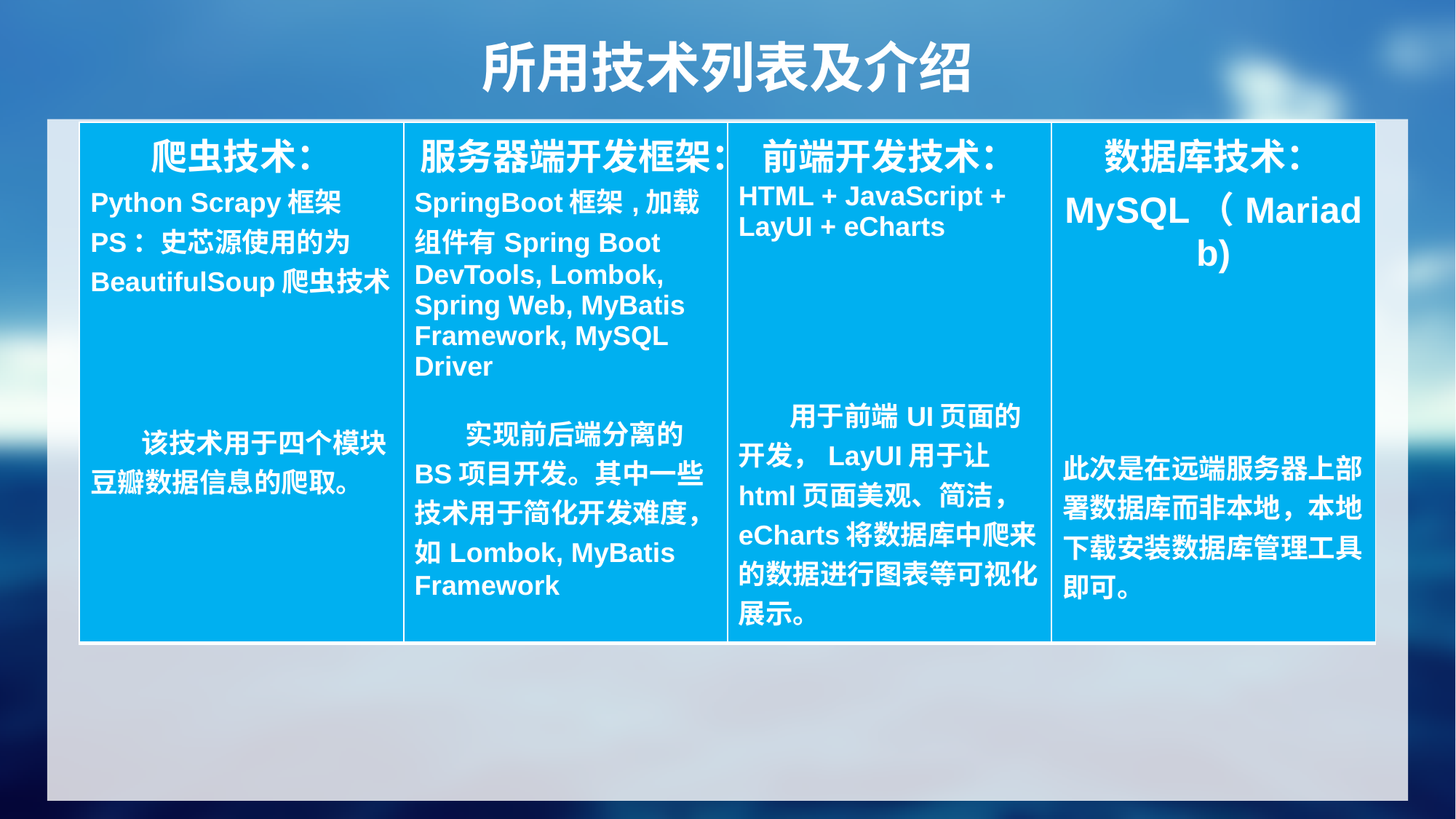

# 所用技术列表及介绍
| 爬虫技术： Python Scrapy框架 PS：史芯源使用的为BeautifulSoup爬虫技术 该技术用于四个模块豆瓣数据信息的爬取。 | 服务器端开发框架： SpringBoot框架,加载组件有Spring Boot DevTools, Lombok, Spring Web, MyBatis Framework, MySQL Driver 实现前后端分离的BS项目开发。其中一些技术用于简化开发难度，如Lombok, MyBatis Framework | 前端开发技术： HTML + JavaScript + LayUI + eCharts 用于前端UI页面的开发，LayUI用于让html页面美观、简洁，eCharts将数据库中爬来的数据进行图表等可视化展示。 | 数据库技术： MySQL（Mariadb) 此次是在远端服务器上部署数据库而非本地，本地下载安装数据库管理工具即可。 |
| --- | --- | --- | --- |